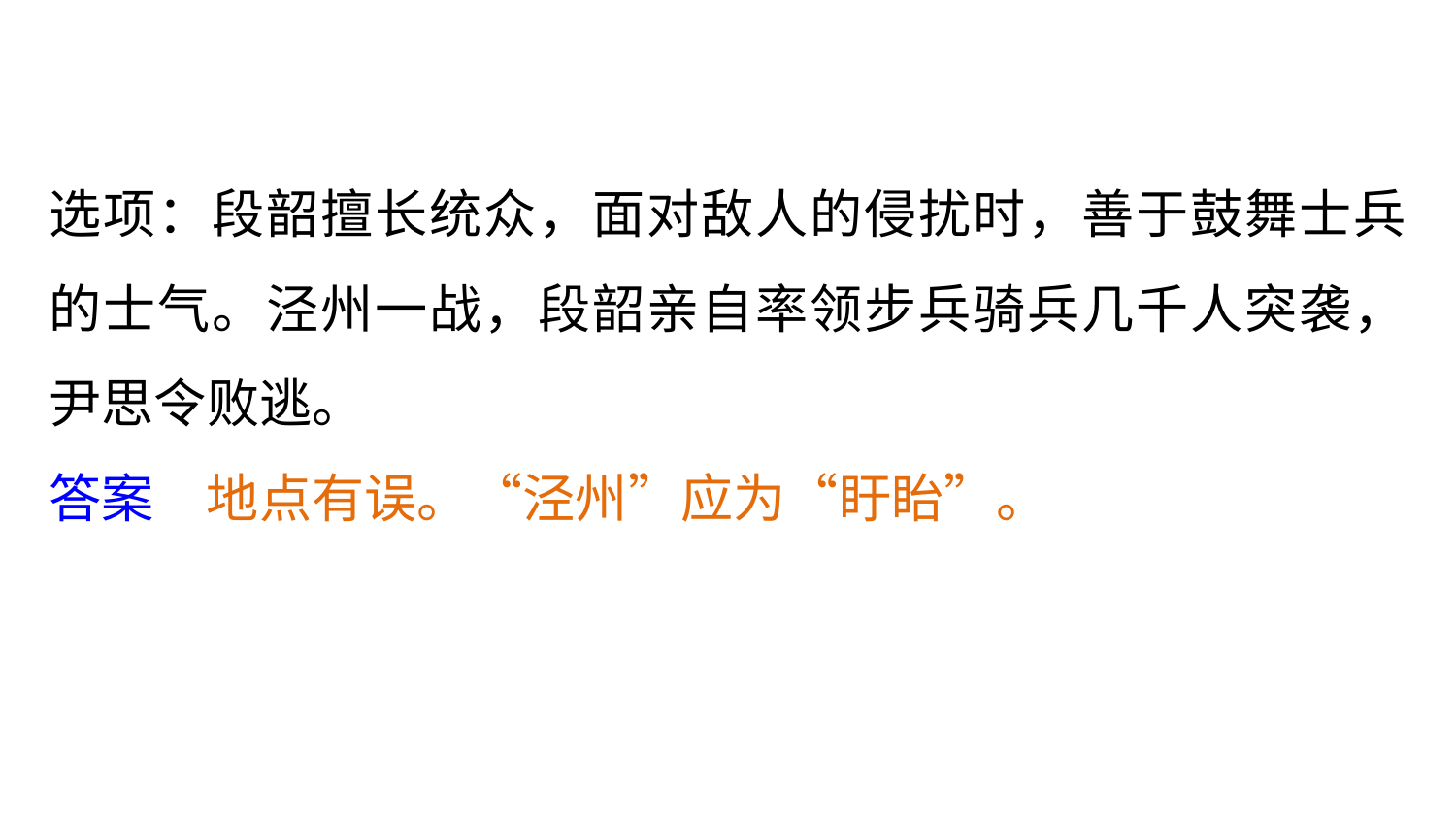

选项：段韶擅长统众，面对敌人的侵扰时，善于鼓舞士兵的士气。泾州一战，段韶亲自率领步兵骑兵几千人突袭，尹思令败逃。
答案　地点有误。“泾州”应为“盱眙”。